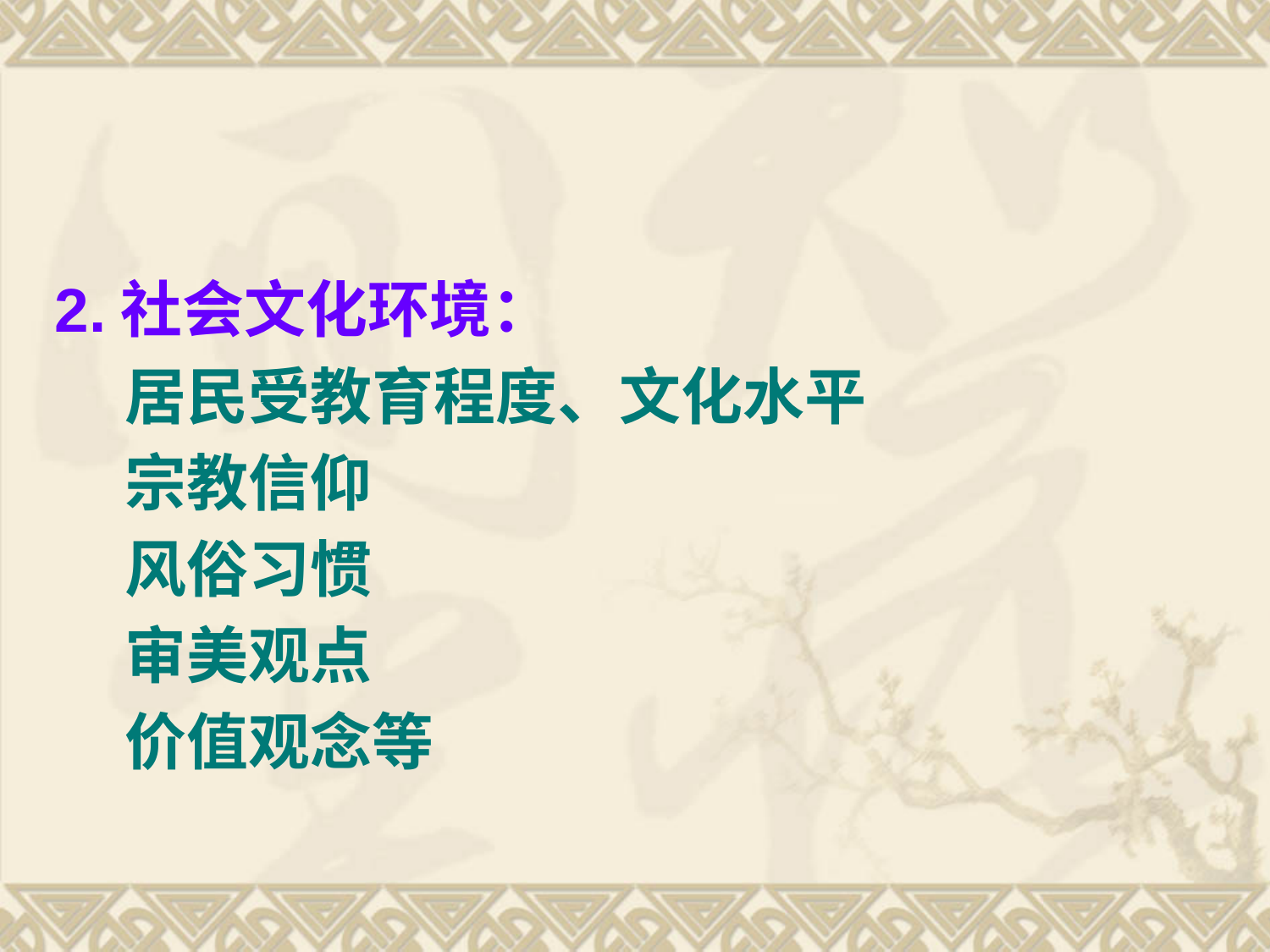

#
2.社会文化环境：
    居民受教育程度、文化水平
    宗教信仰
    风俗习惯
    审美观点
    价值观念等